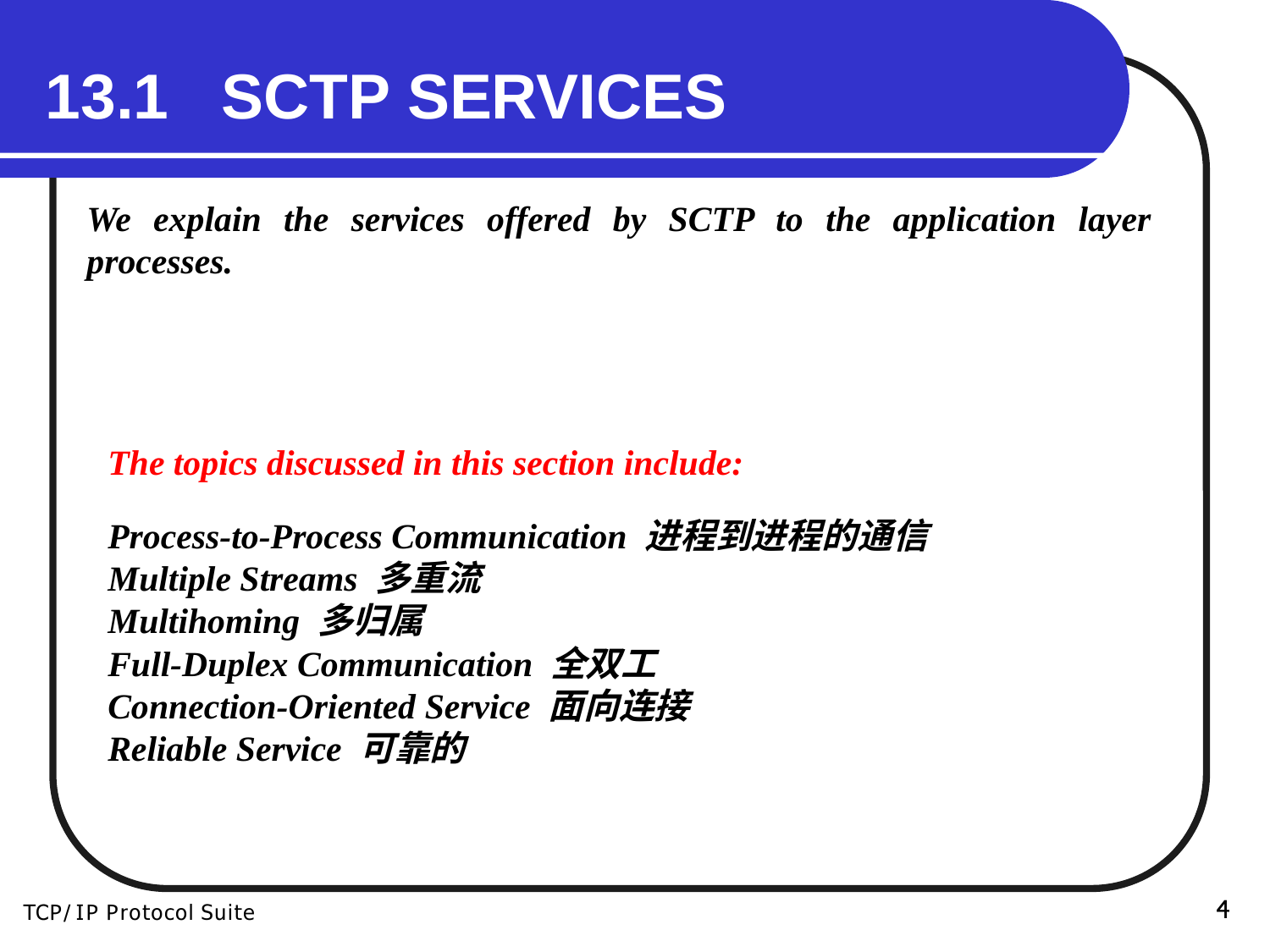

13.1   SCTP SERVICES
We explain the services offered by SCTP to the application layer processes.
The topics discussed in this section include:
Process-to-Process Communication 进程到进程的通信
Multiple Streams 多重流
Multihoming 多归属
Full-Duplex Communication 全双工
Connection-Oriented Service 面向连接
Reliable Service 可靠的
4
TCP/IP Protocol Suite